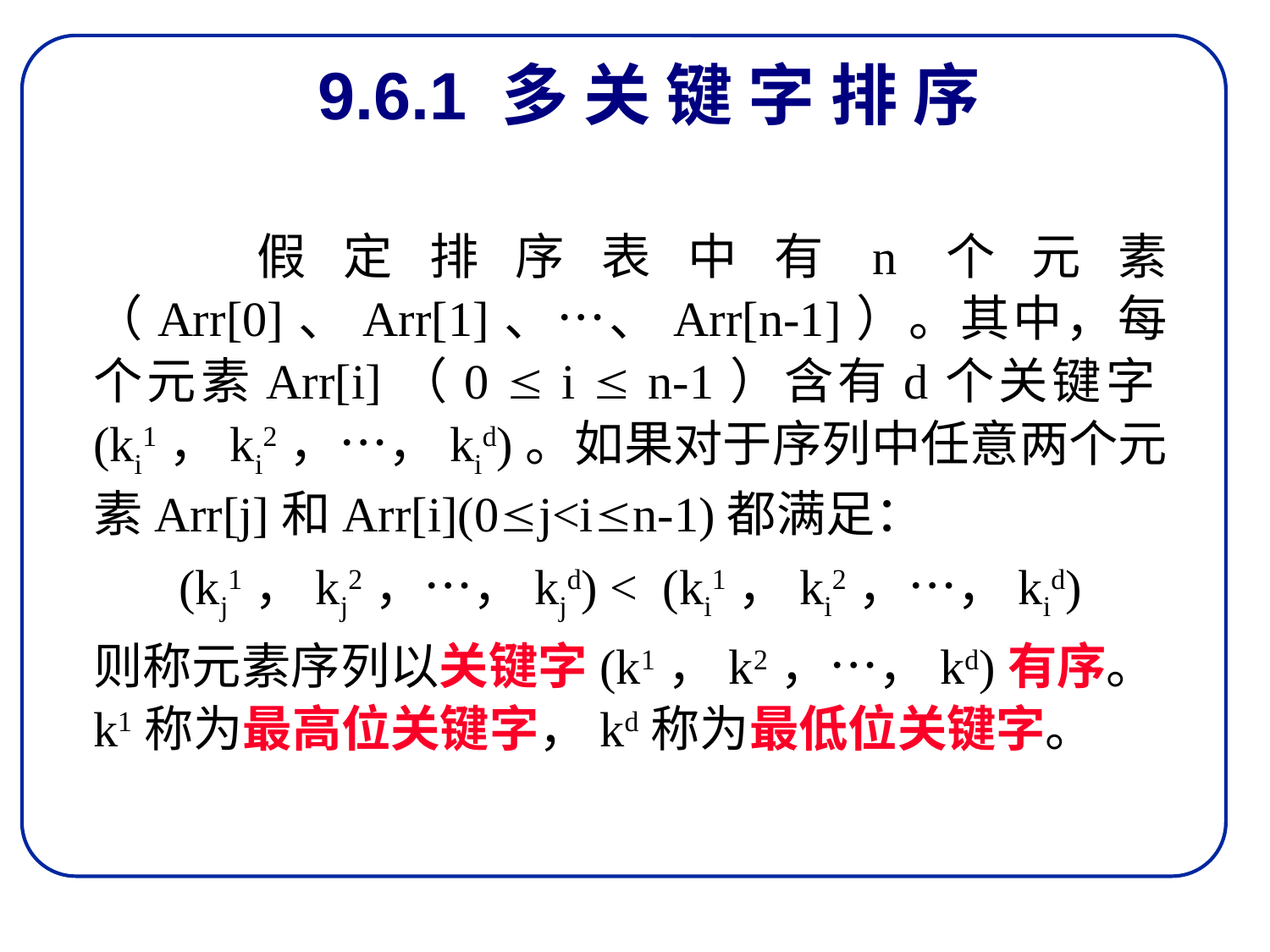

# 9.6.1 多 关 键 字 排 序
	假定排序表中有n个元素（Arr[0]、Arr[1]、…、Arr[n-1]）。其中，每个元素Arr[i]（0 ≤ i ≤ n-1）含有d个关键字(ki1，ki2，…，kid)。如果对于序列中任意两个元素Arr[j]和Arr[i](0≤j<i≤n-1)都满足：
(kj1，kj2，…，kjd) <  (ki1，ki2，…，kid)
则称元素序列以关键字(k1，k2，…，kd)有序。k1称为最高位关键字，kd称为最低位关键字。